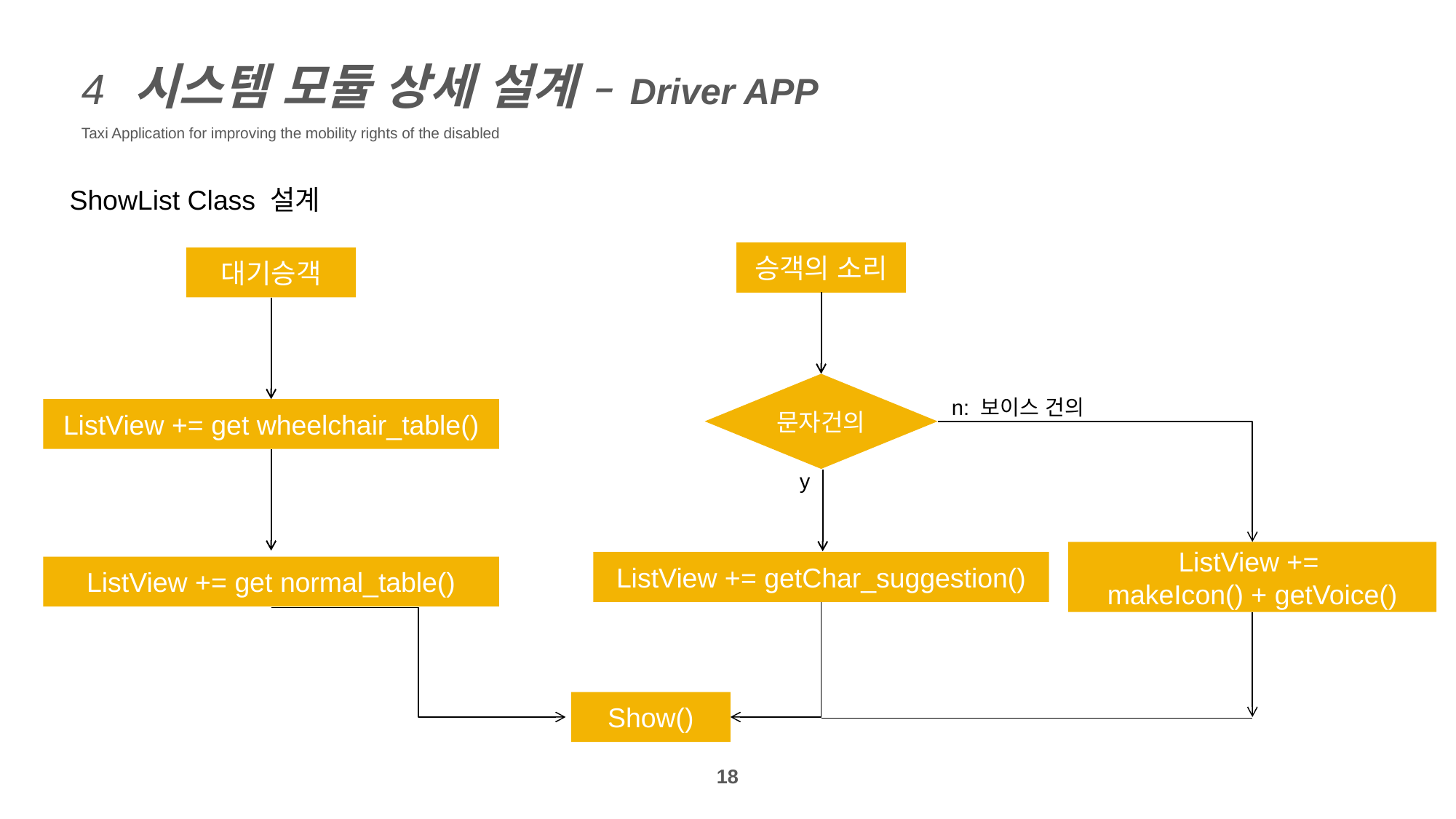

4  시스템 모듈 상세 설계 – Driver APP
Taxi Application for improving the mobility rights of the disabled
ShowList Class 설계
승객의 소리
문자건의
ListView += getChar_suggestion()
대기승객
n: 보이스 건의
ListView += get wheelchair_table()
y
ListView +=
makeIcon() + getVoice()
ListView += get normal_table()
Show()
18